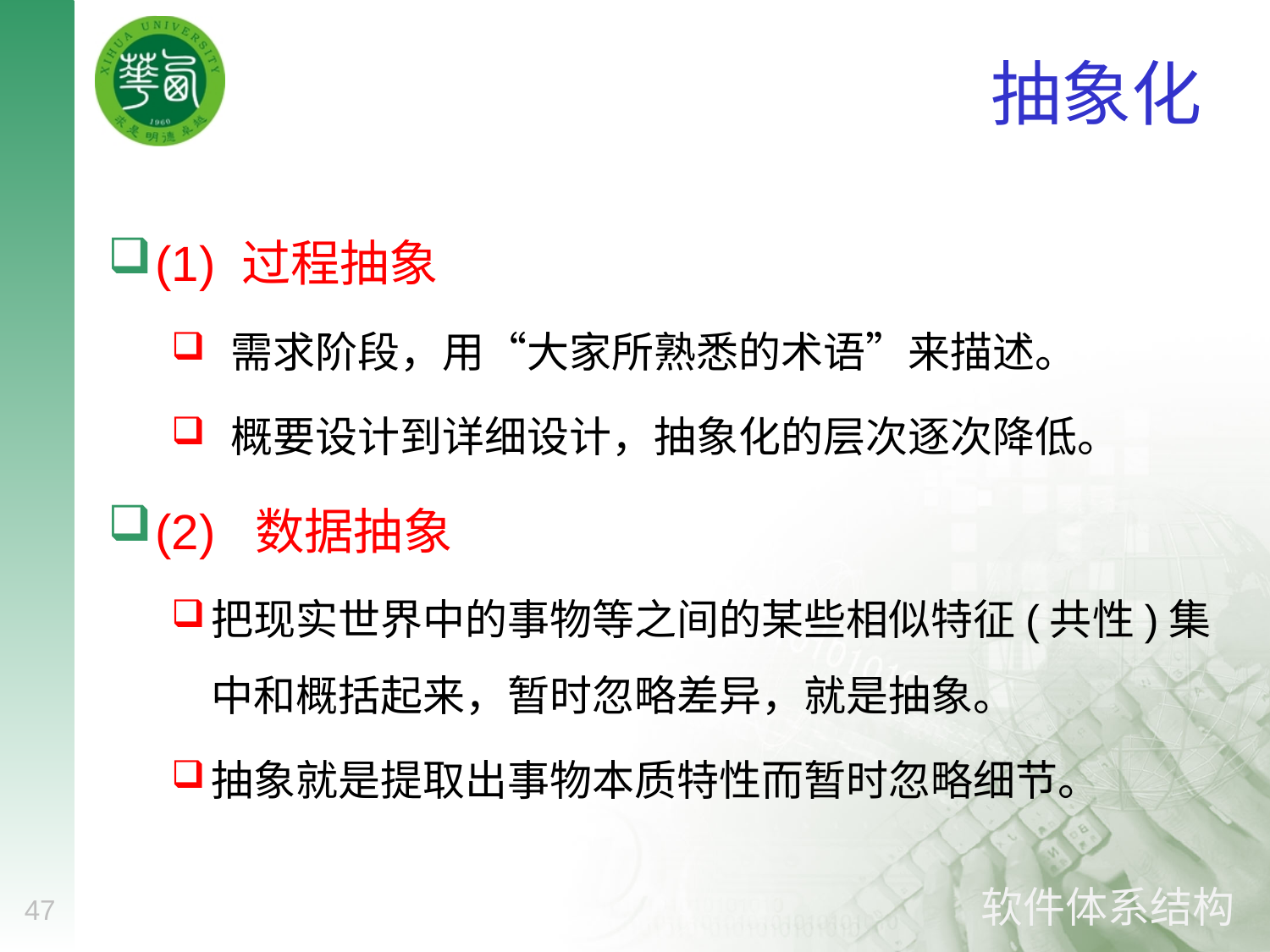

# 抽象化
(1) 过程抽象
 需求阶段，用“大家所熟悉的术语”来描述。
 概要设计到详细设计，抽象化的层次逐次降低。
(2)  数据抽象
把现实世界中的事物等之间的某些相似特征(共性)集中和概括起来，暂时忽略差异，就是抽象。
抽象就是提取出事物本质特性而暂时忽略细节。
47